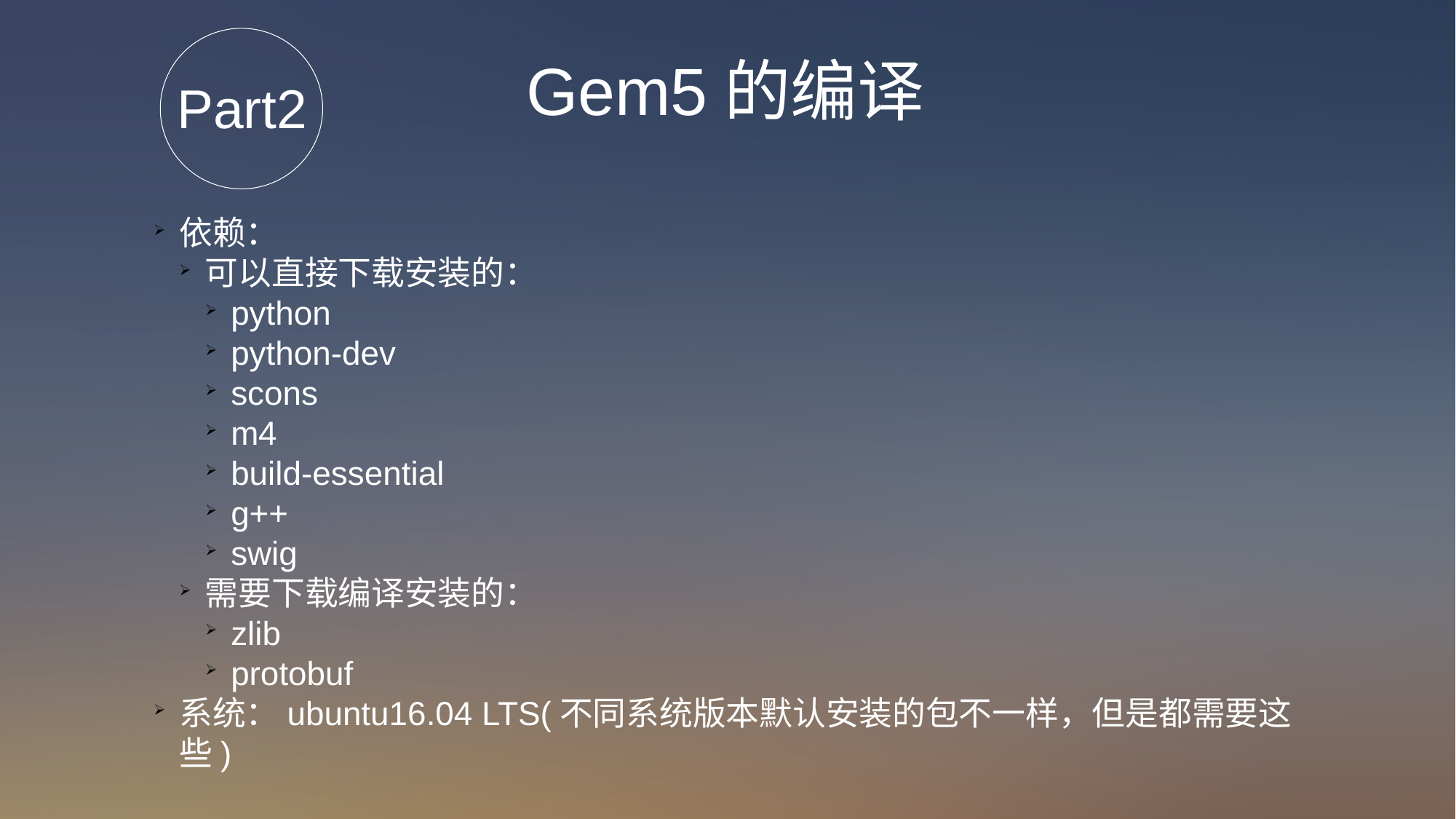

Gem5的编译
Part2
依赖：
可以直接下载安装的：
python
python-dev
scons
m4
build-essential
g++
swig
需要下载编译安装的：
zlib
protobuf
系统：ubuntu16.04 LTS(不同系统版本默认安装的包不一样，但是都需要这些)